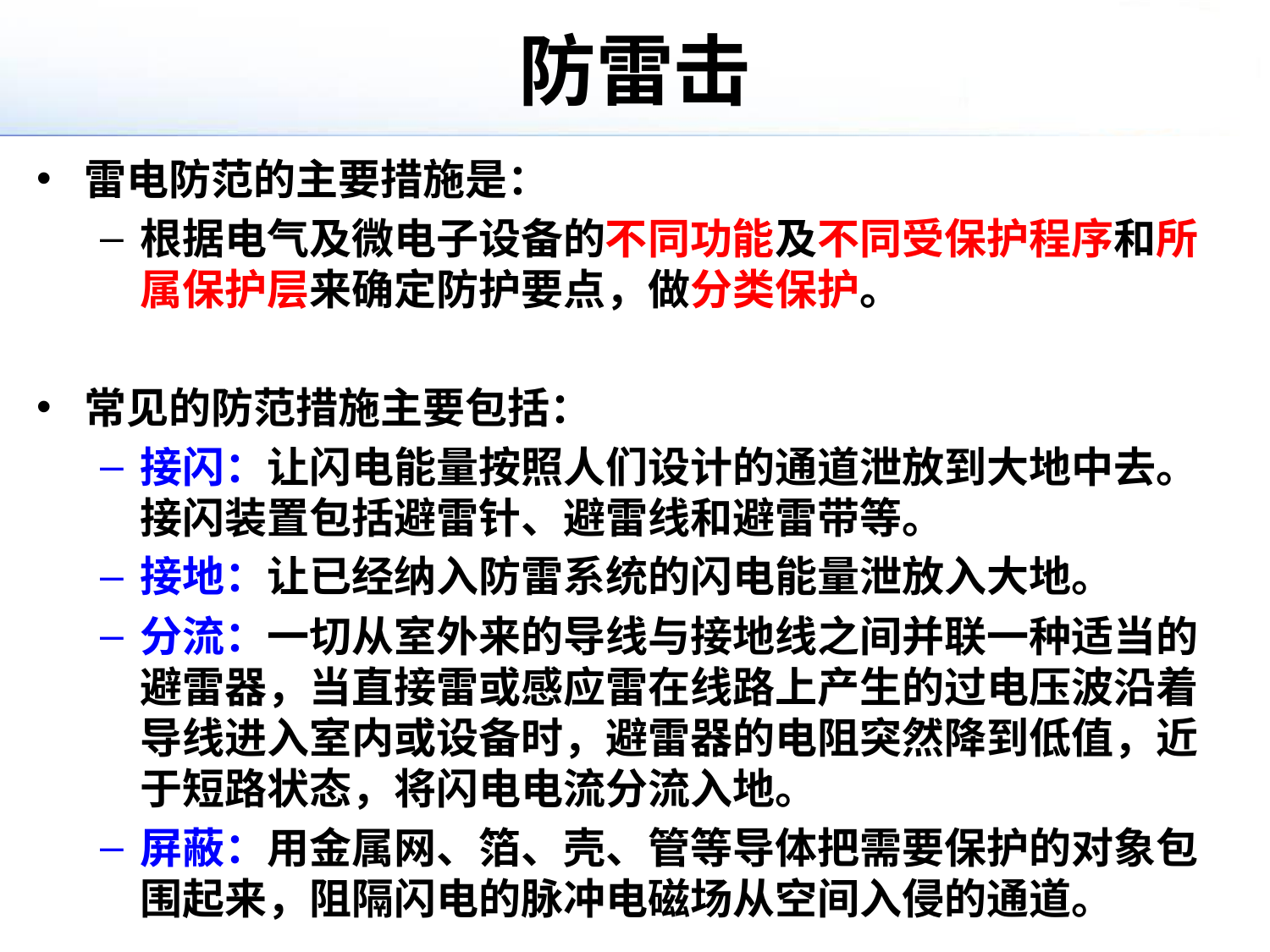

# 防雷击
雷电防范的主要措施是：
根据电气及微电子设备的不同功能及不同受保护程序和所属保护层来确定防护要点，做分类保护。

常见的防范措施主要包括：
接闪：让闪电能量按照人们设计的通道泄放到大地中去。接闪装置包括避雷针、避雷线和避雷带等。
接地：让已经纳入防雷系统的闪电能量泄放入大地。
分流：一切从室外来的导线与接地线之间并联一种适当的避雷器，当直接雷或感应雷在线路上产生的过电压波沿着导线进入室内或设备时，避雷器的电阻突然降到低值，近于短路状态，将闪电电流分流入地。
屏蔽：用金属网、箔、壳、管等导体把需要保护的对象包围起来，阻隔闪电的脉冲电磁场从空间入侵的通道。